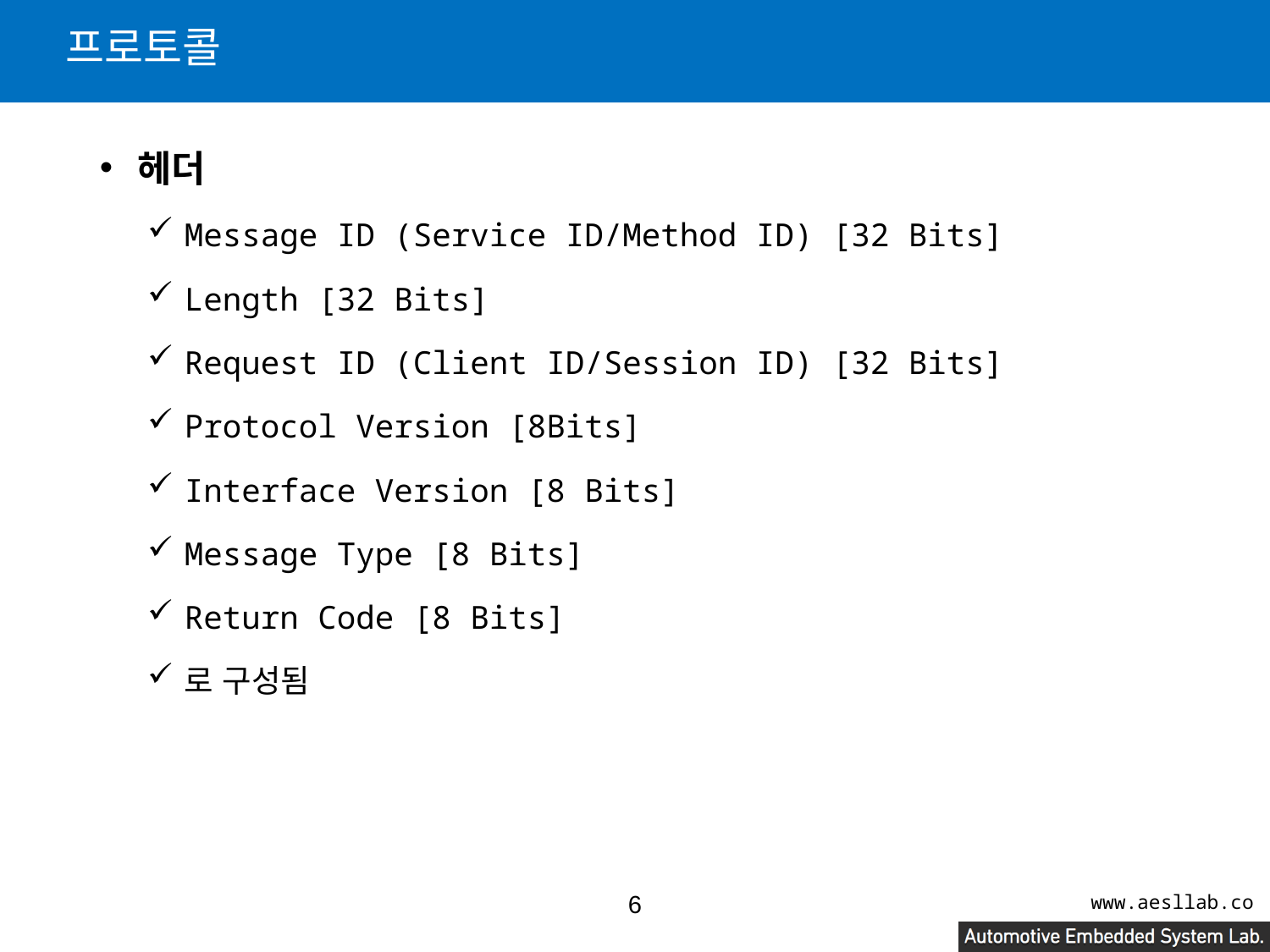

# 프로토콜
헤더
Message ID (Service ID/Method ID) [32 Bits]
Length [32 Bits]
Request ID (Client ID/Session ID) [32 Bits]
Protocol Version [8Bits]
Interface Version [8 Bits]
Message Type [8 Bits]
Return Code [8 Bits]
로 구성됨

6